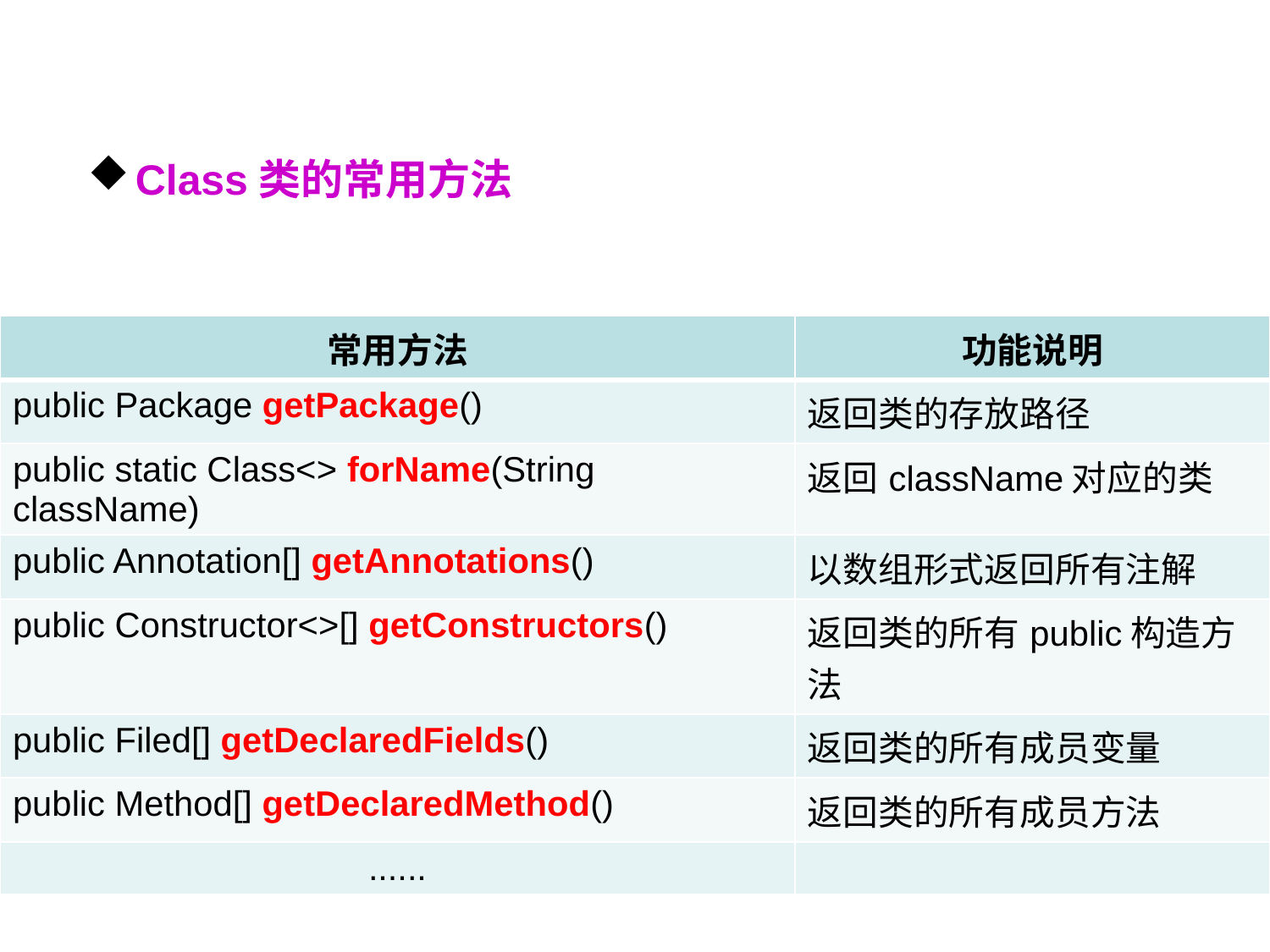

Class类的常用方法

| 常用方法 | 功能说明 |
| --- | --- |
| public Package getPackage() | 返回类的存放路径 |
| public static Class<> forName(String className) | 返回className对应的类 |
| public Annotation[] getAnnotations() | 以数组形式返回所有注解 |
| public Constructor<>[] getConstructors() | 返回类的所有public构造方法 |
| public Filed[] getDeclaredFields() | 返回类的所有成员变量 |
| public Method[] getDeclaredMethod() | 返回类的所有成员方法 |
| ...... |  |